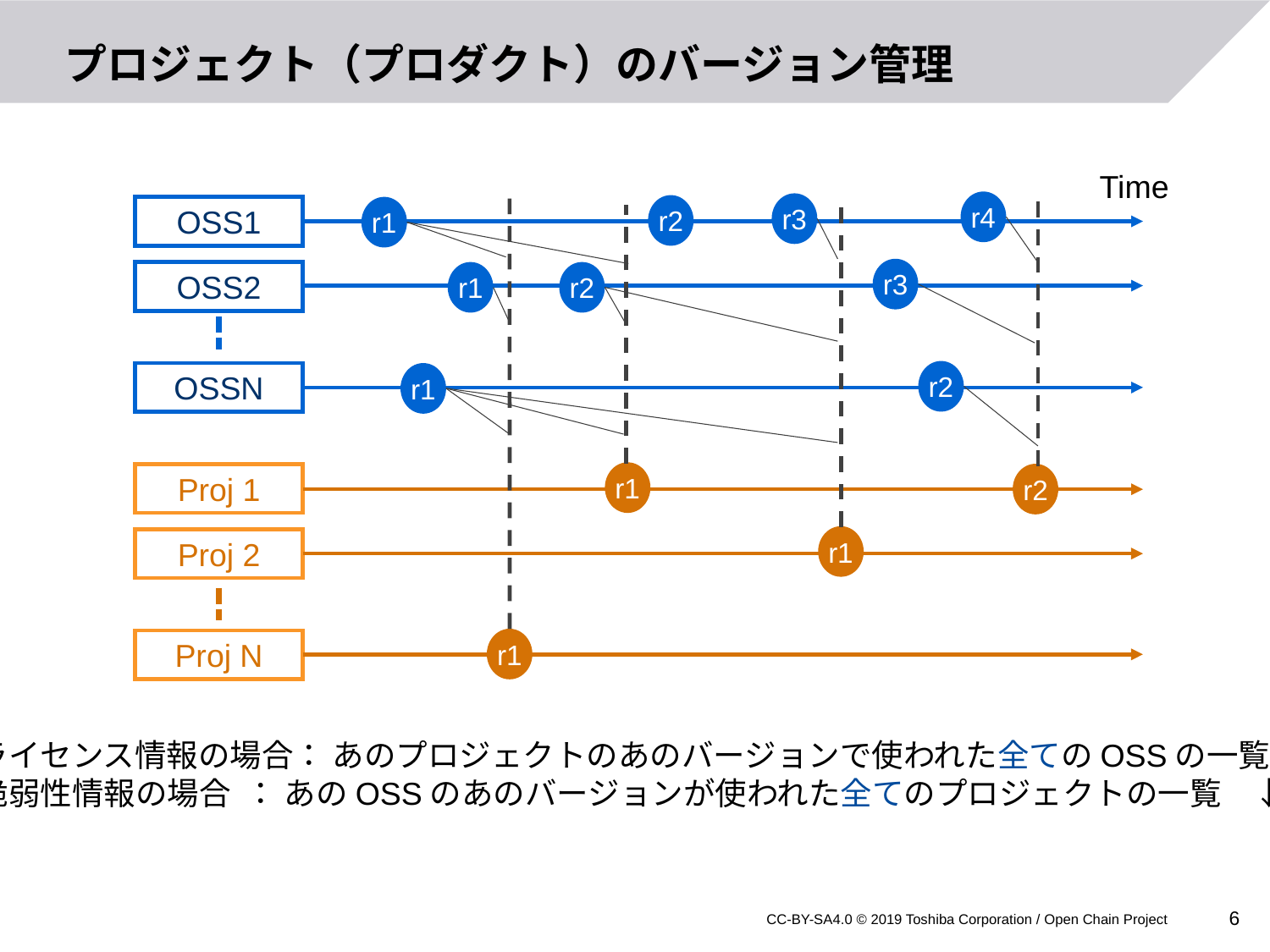

# プロジェクト（プロダクト）のバージョン管理
Time
r4
r3
r2
OSS1
r1
r3
r1
r2
OSS2
r2
r1
OSSN
r1
r2
Proj 1
r1
Proj 2
r1
Proj N
ライセンス情報の場合： あのプロジェクトのあのバージョンで使われた全てのOSSの一覧　↑
脆弱性情報の場合  ： あのOSSのあのバージョンが使われた全てのプロジェクトの一覧　↓